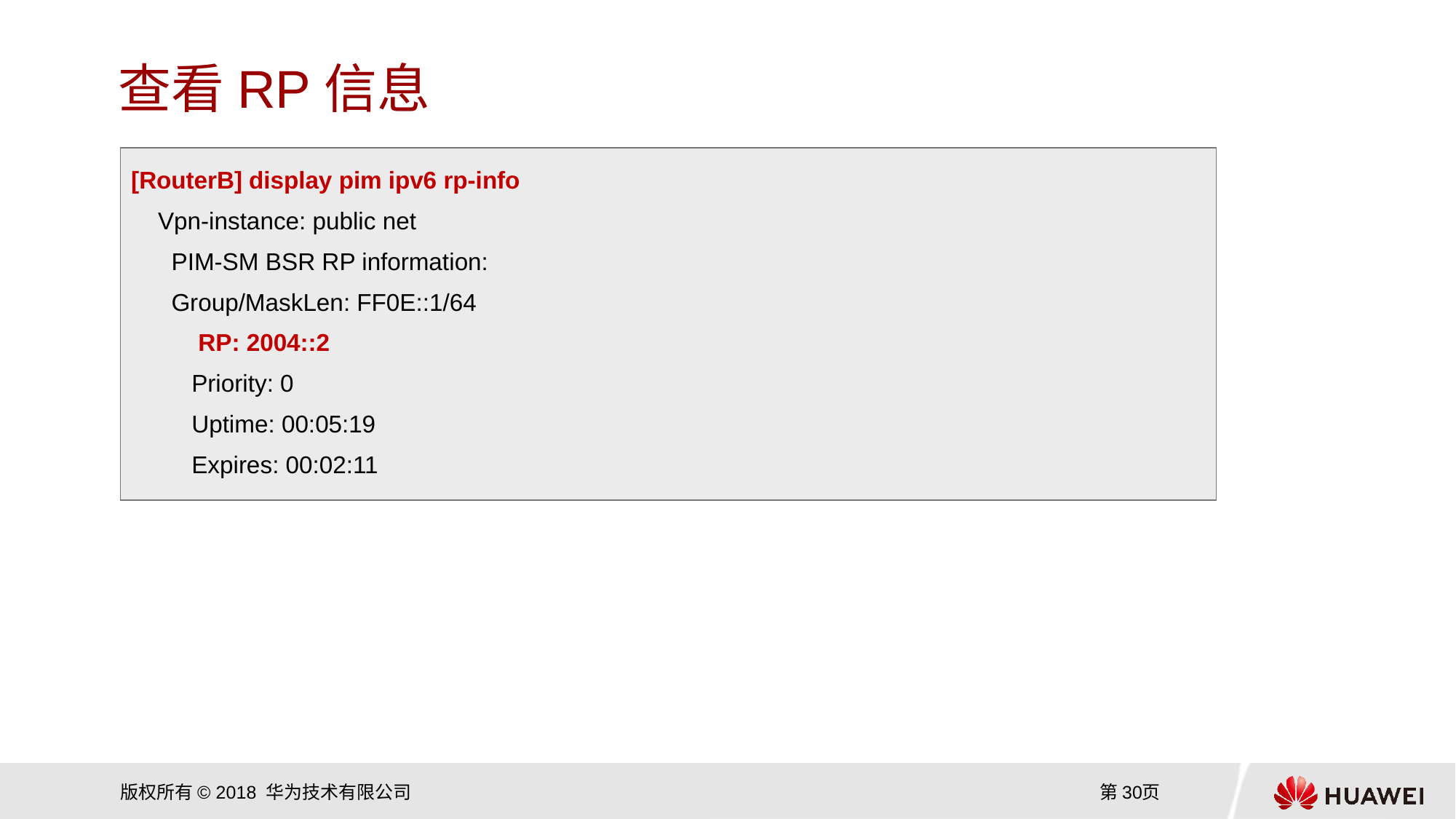

# 查看RP信息
[RouterB] display pim ipv6 rp-info
    Vpn-instance: public net
      PIM-SM BSR RP information:
      Group/MaskLen: FF0E::1/64
          RP: 2004::2
         Priority: 0
         Uptime: 00:05:19
         Expires: 00:02:11